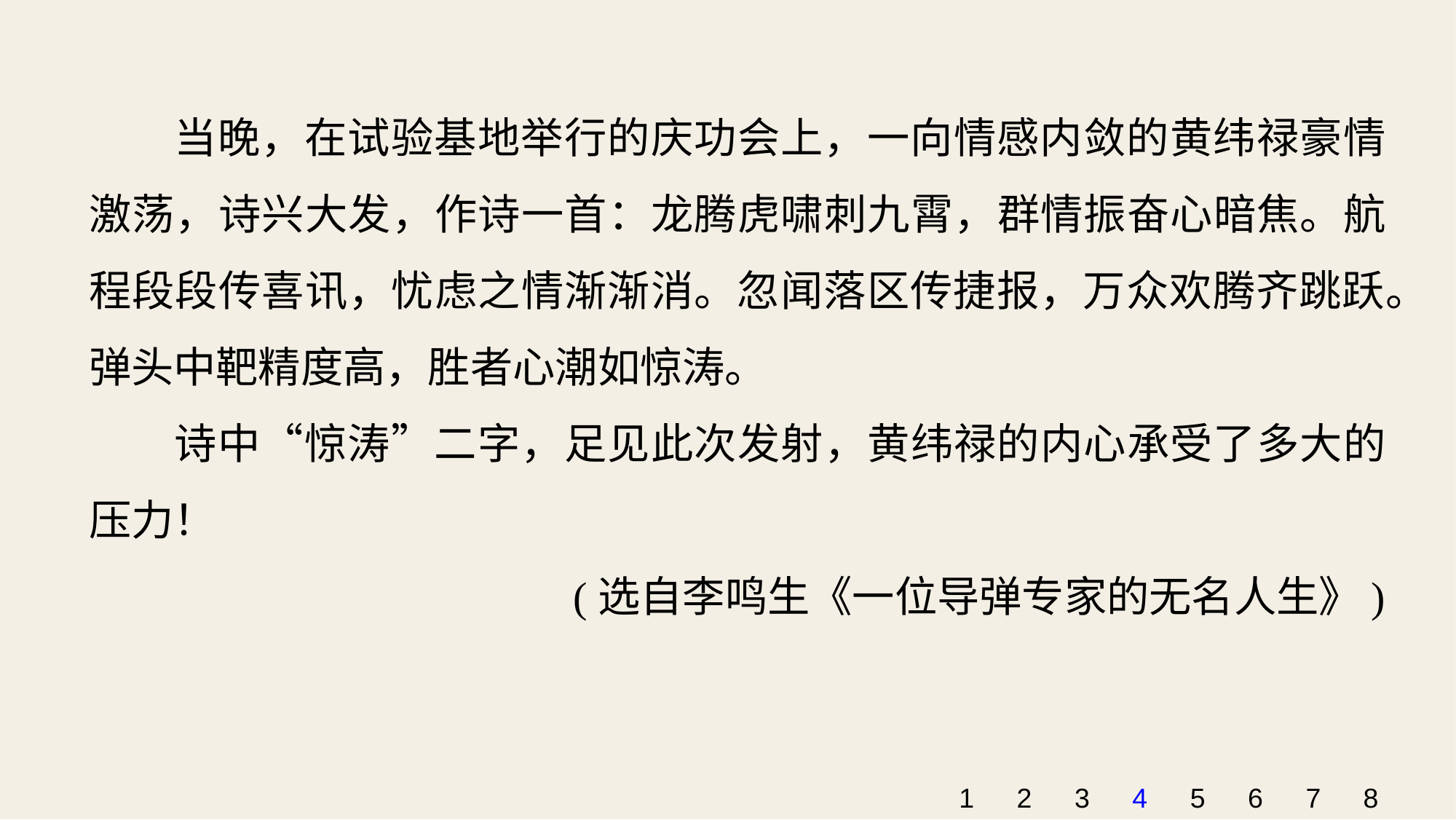

当晚，在试验基地举行的庆功会上，一向情感内敛的黄纬禄豪情激荡，诗兴大发，作诗一首：龙腾虎啸刺九霄，群情振奋心暗焦。航程段段传喜讯，忧虑之情渐渐消。忽闻落区传捷报，万众欢腾齐跳跃。弹头中靶精度高，胜者心潮如惊涛。
诗中“惊涛”二字，足见此次发射，黄纬禄的内心承受了多大的压力！
(选自李鸣生《一位导弹专家的无名人生》)
1
2
3
4
5
6
7
8